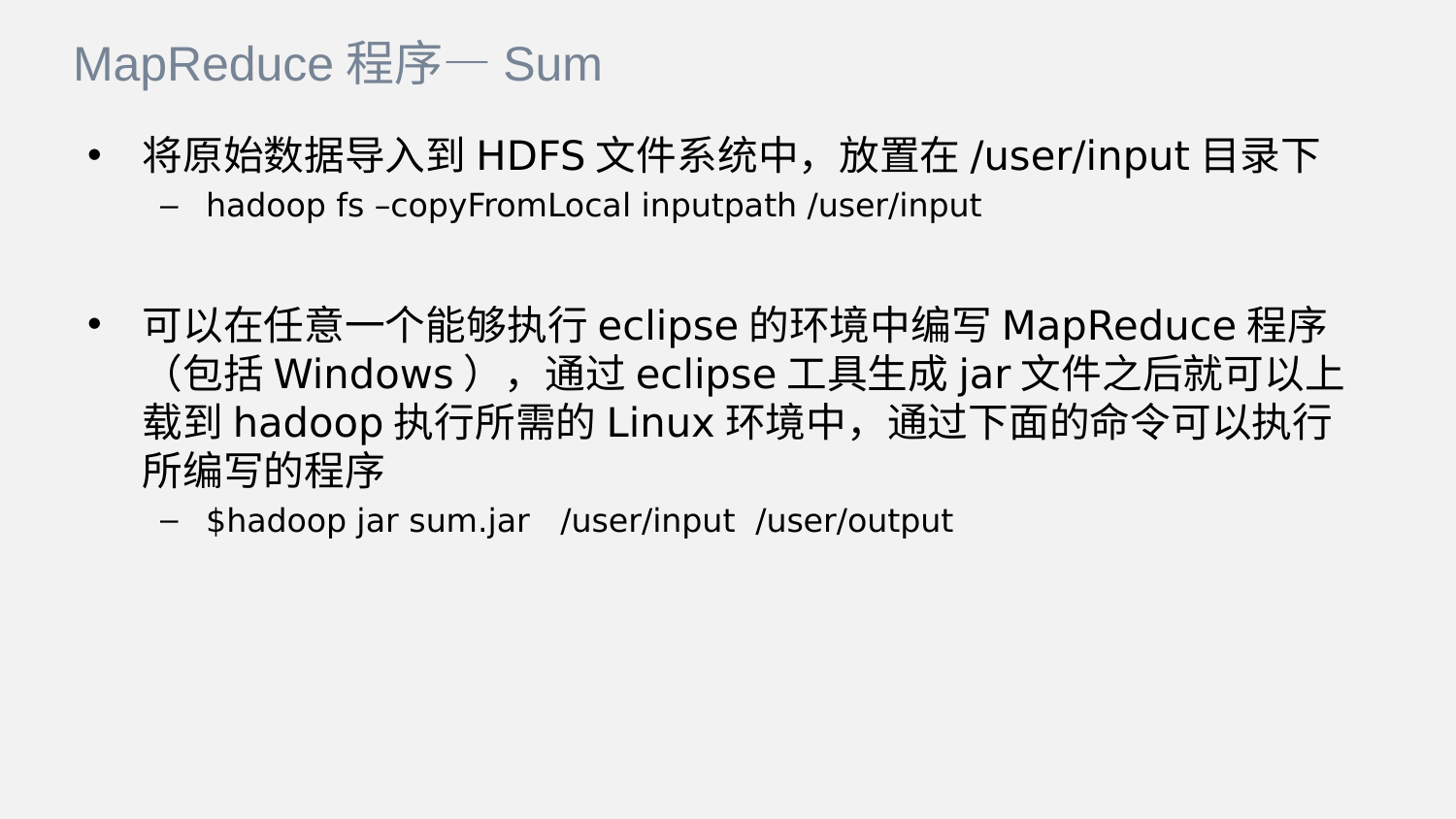

MapReduce程序—Sum
将原始数据导入到HDFS文件系统中，放置在/user/input目录下
hadoop fs –copyFromLocal inputpath /user/input

可以在任意一个能够执行eclipse的环境中编写MapReduce程序（包括Windows），通过eclipse工具生成jar文件之后就可以上载到hadoop执行所需的Linux环境中，通过下面的命令可以执行所编写的程序
$hadoop jar sum.jar   /user/input  /user/output